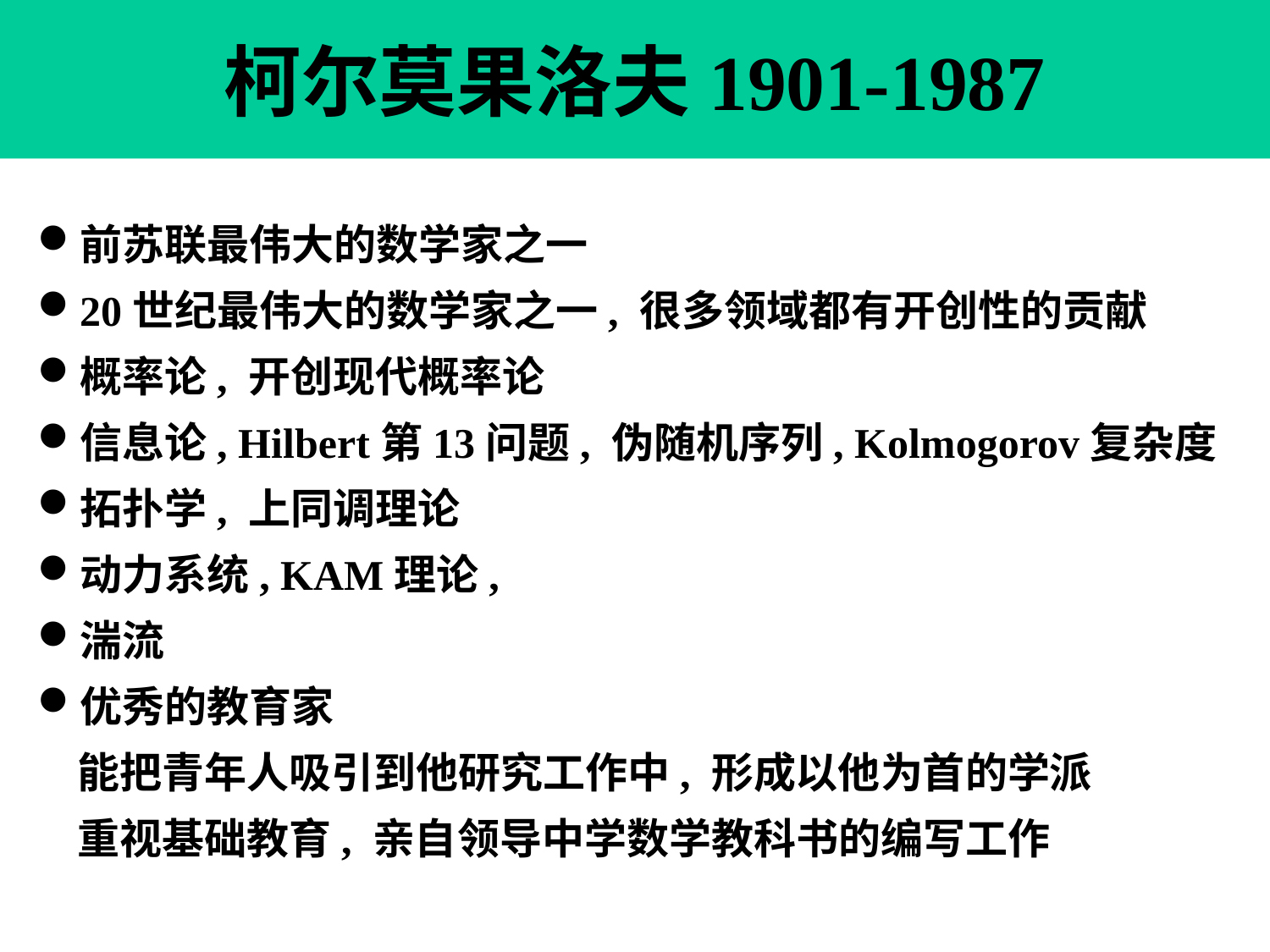

# 柯尔莫果洛夫1901-1987
前苏联最伟大的数学家之一
20世纪最伟大的数学家之一, 很多领域都有开创性的贡献
概率论, 开创现代概率论
信息论, Hilbert第13问题, 伪随机序列, Kolmogorov复杂度
拓扑学, 上同调理论
动力系统, KAM理论,
湍流
优秀的教育家
能把青年人吸引到他研究工作中, 形成以他为首的学派
重视基础教育, 亲自领导中学数学教科书的编写工作